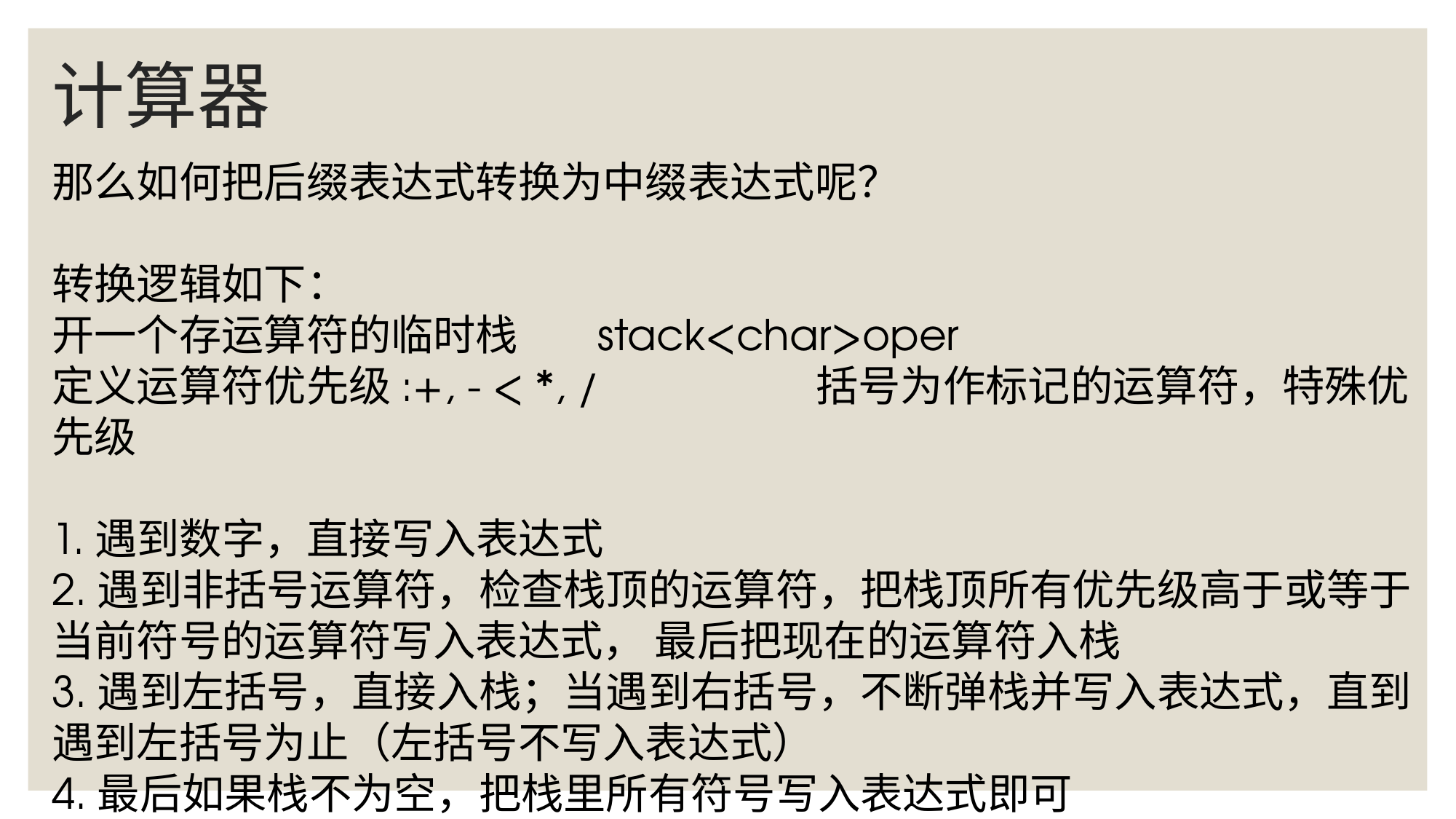

# 计算器
那么如何把后缀表达式转换为中缀表达式呢？

转换逻辑如下：
开一个存运算符的临时栈	stack<char>oper
定义运算符优先级:+, - < *, /		括号为作标记的运算符，特殊优先级

1.遇到数字，直接写入表达式
2.遇到非括号运算符，检查栈顶的运算符，把栈顶所有优先级高于或等于当前符号的运算符写入表达式， 最后把现在的运算符入栈
3.遇到左括号，直接入栈；当遇到右括号，不断弹栈并写入表达式，直到遇到左括号为止（左括号不写入表达式）
4.最后如果栈不为空，把栈里所有符号写入表达式即可